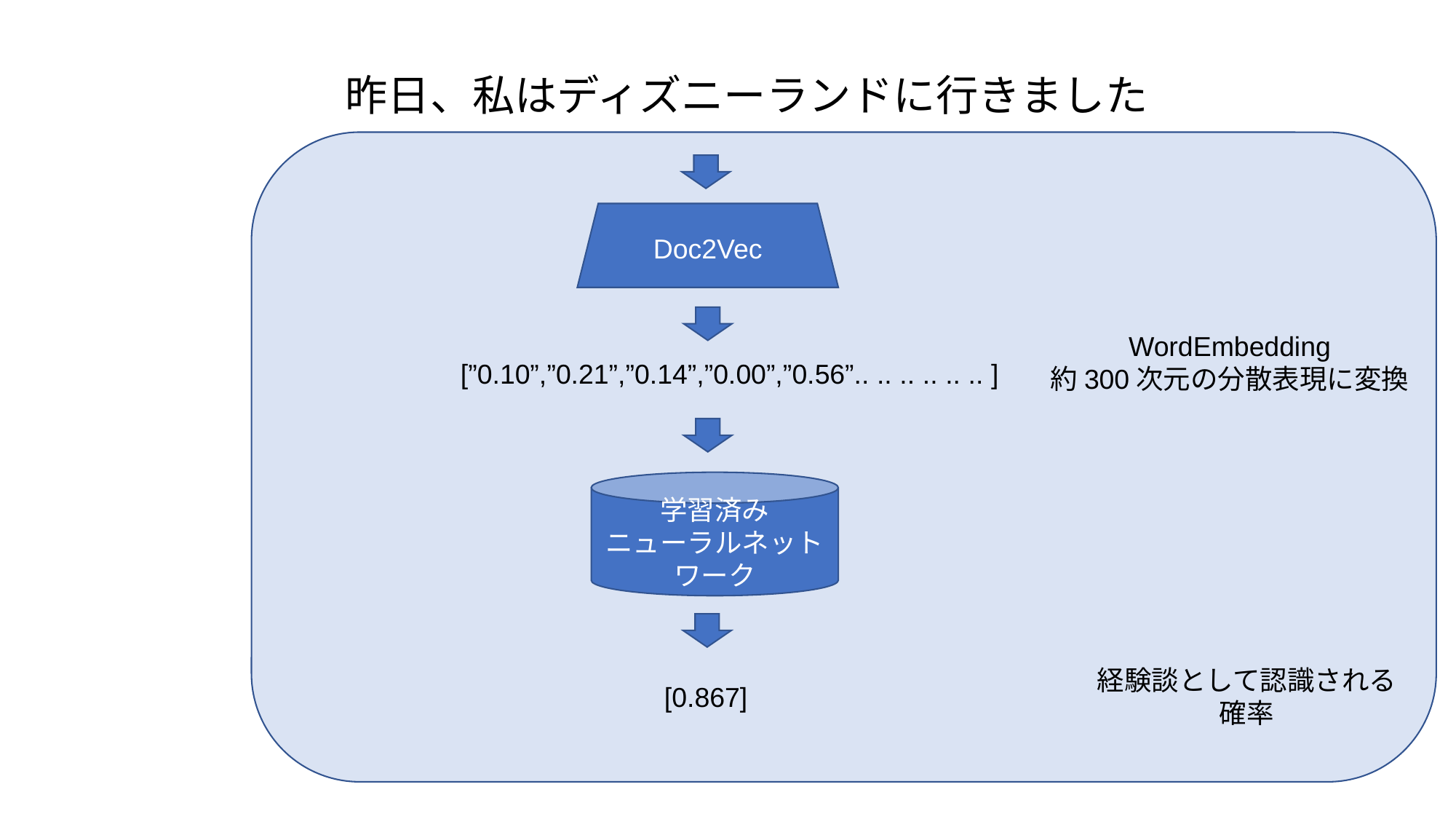

# 昨日、私はディズニーランドに行きました

Doc2Vec

WordEmbedding
約300次元の分散表現に変換
[”0.10”,”0.21”,”0.14”,”0.00”,”0.56”.. .. .. .. .. .. ]

学習済み
ニューラルネットワーク

経験談として認識される
確率
[0.867]